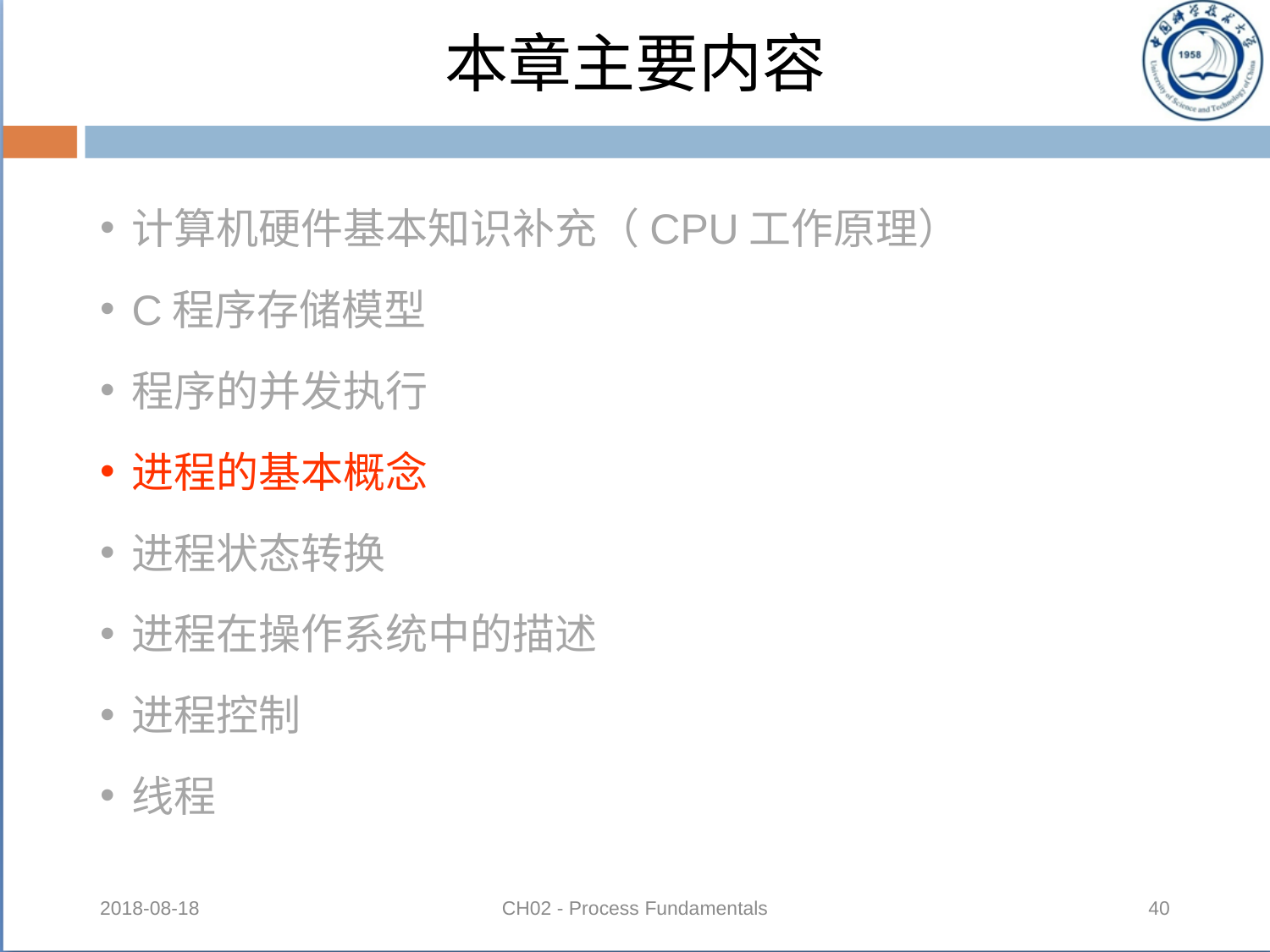

# 本章主要内容
计算机硬件基本知识补充（CPU工作原理）
C程序存储模型
程序的并发执行
进程的基本概念
进程状态转换
进程在操作系统中的描述
进程控制
线程
2018-08-18
CH02 - Process Fundamentals
40